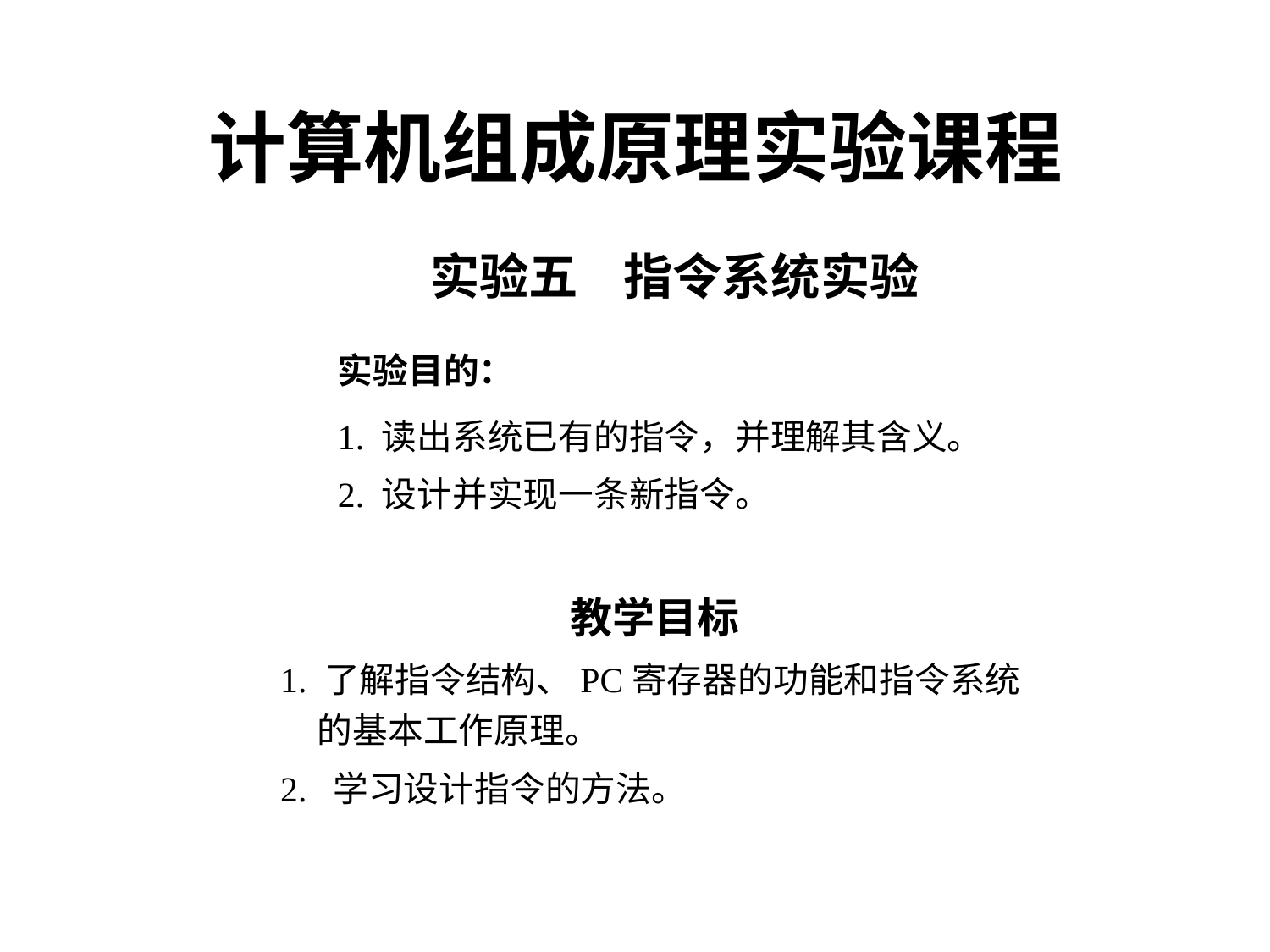

# 计算机组成原理实验课程
实验五    指令系统实验

实验目的：
1. 读出系统已有的指令，并理解其含义。
2. 设计并实现一条新指令。
教学目标
1. 了解指令结构、PC寄存器的功能和指令系统的基本工作原理。
2.  学习设计指令的方法。